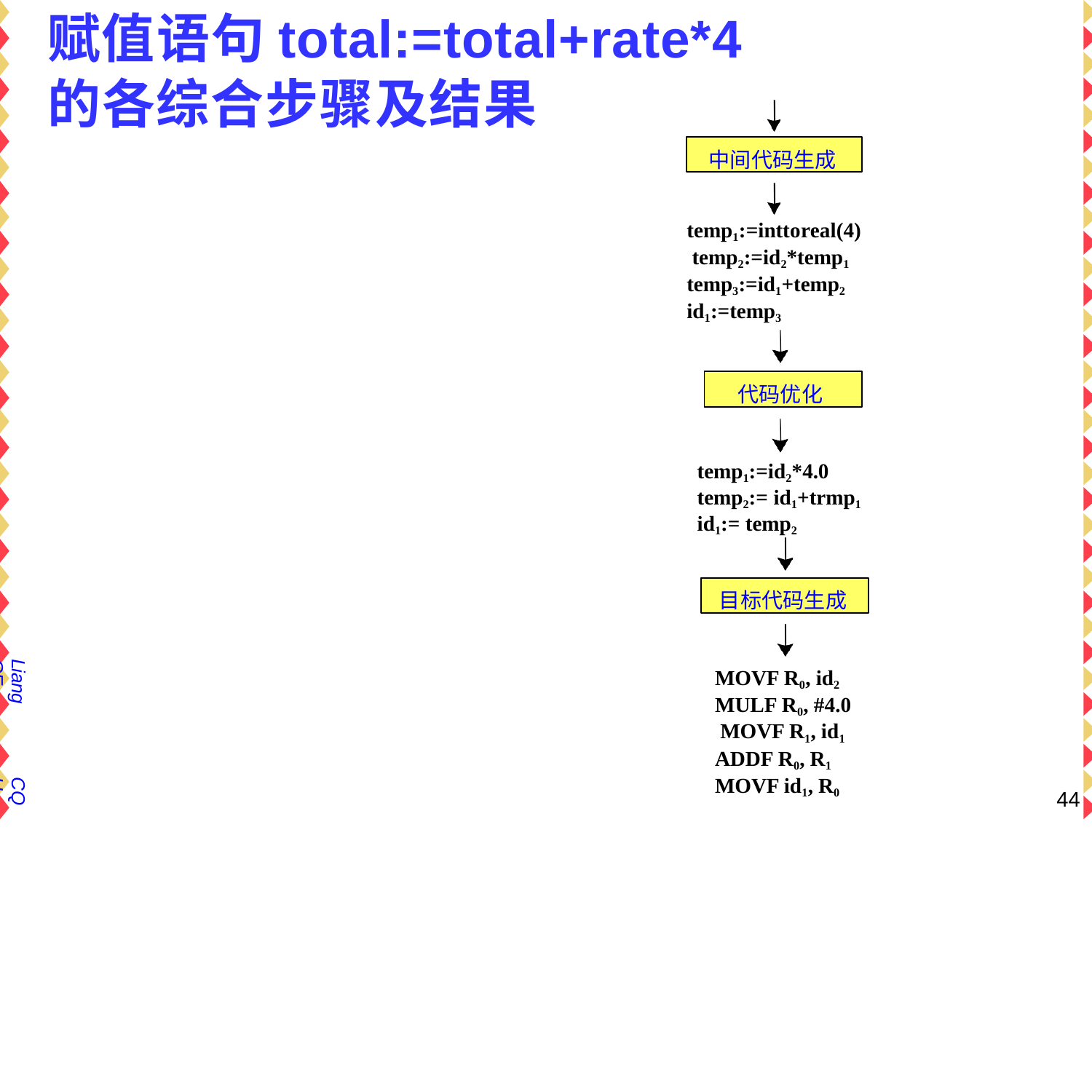

# 赋值语句total:=total+rate*4 的各综合步骤及结果

中间代码生成

temp1:=inttoreal(4)  temp2:=id2*temp1  temp3:=id1+temp2  id1:=temp3

代码优化

temp1:=id2*4.0  temp2:= id1+trmp1  id1:= temp2

目标代码生成

Liang GE
MOVF R0, id2  MULF R0, #4.0  MOVF R1, id1  ADDF R0, R1  MOVF id1, R0
CQU
44